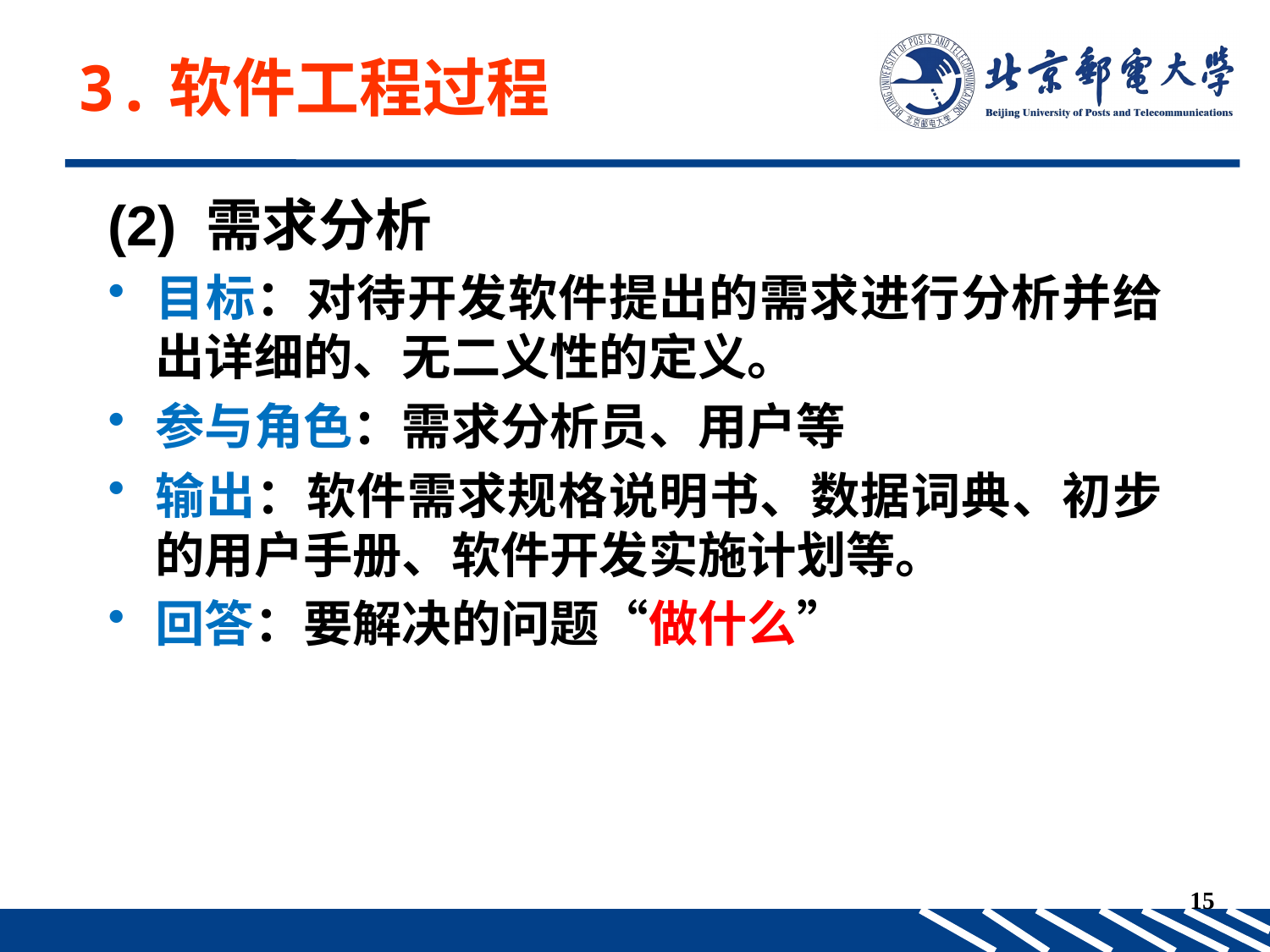

3.软件工程过程
(2) 需求分析
目标：对待开发软件提出的需求进行分析并给出详细的、无二义性的定义。
参与角色：需求分析员、用户等
输出：软件需求规格说明书、数据词典、初步的用户手册、软件开发实施计划等。
回答：要解决的问题“做什么”

15